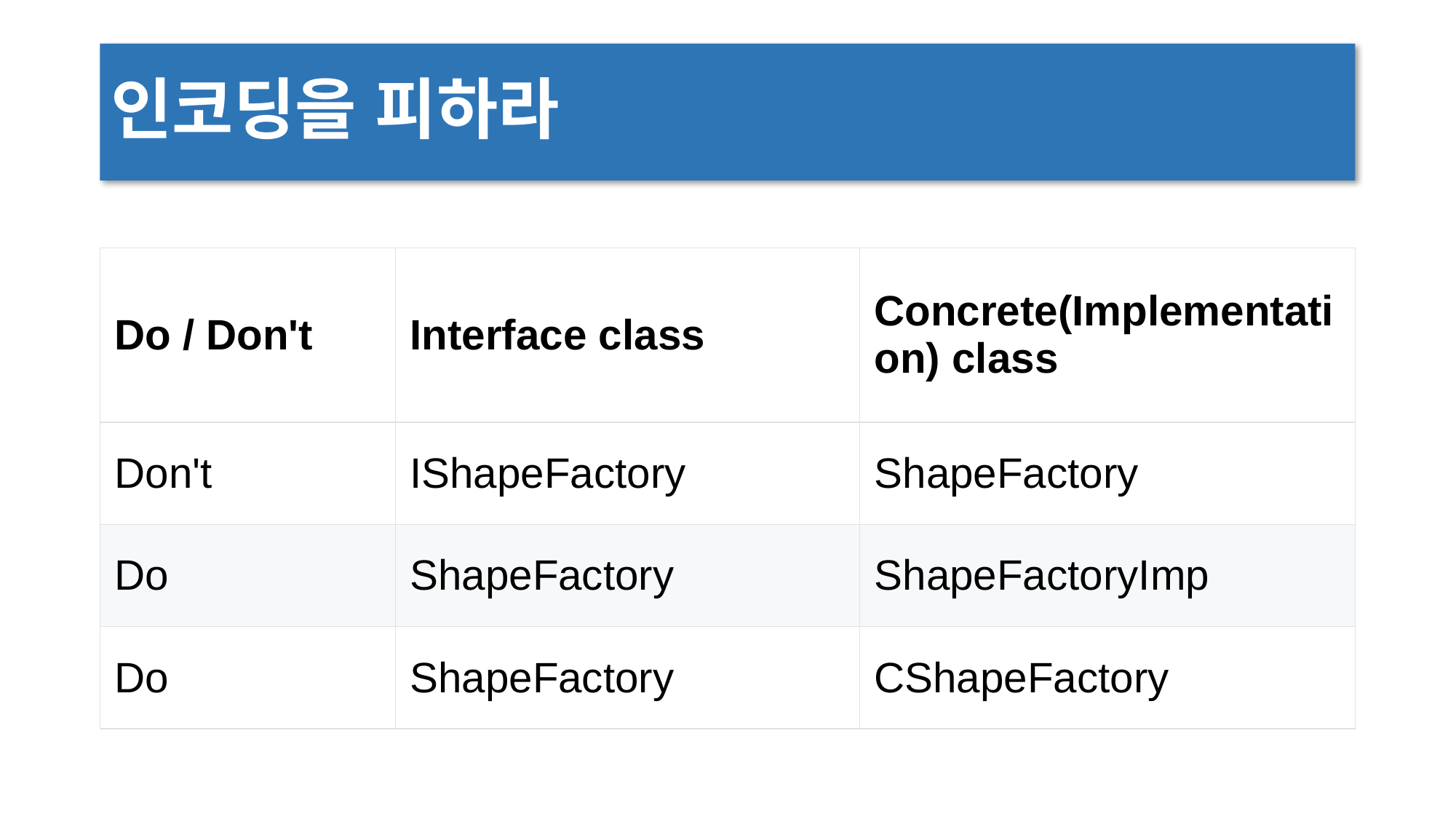

# 인코딩을 피하라
| Do / Don't | Interface class | Concrete(Implementation) class |
| --- | --- | --- |
| Don't | IShapeFactory | ShapeFactory |
| Do | ShapeFactory | ShapeFactoryImp |
| Do | ShapeFactory | CShapeFactory |